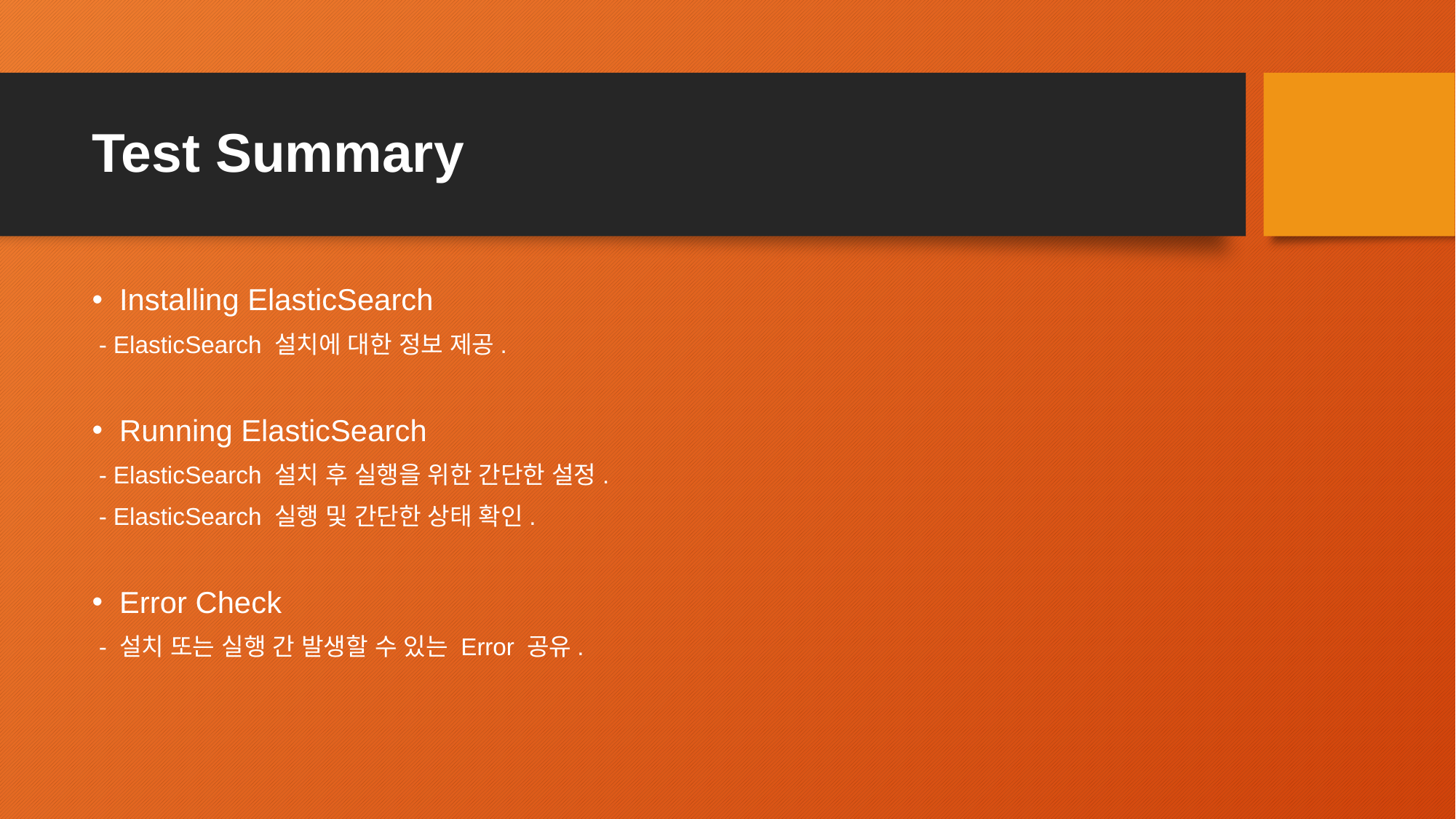

# Test Summary
Installing ElasticSearch
 - ElasticSearch 설치에 대한 정보 제공.

Running ElasticSearch
 - ElasticSearch 설치 후 실행을 위한 간단한 설정.
 - ElasticSearch 실행 및 간단한 상태 확인.

Error Check
 - 설치 또는 실행 간 발생할 수 있는 Error 공유.